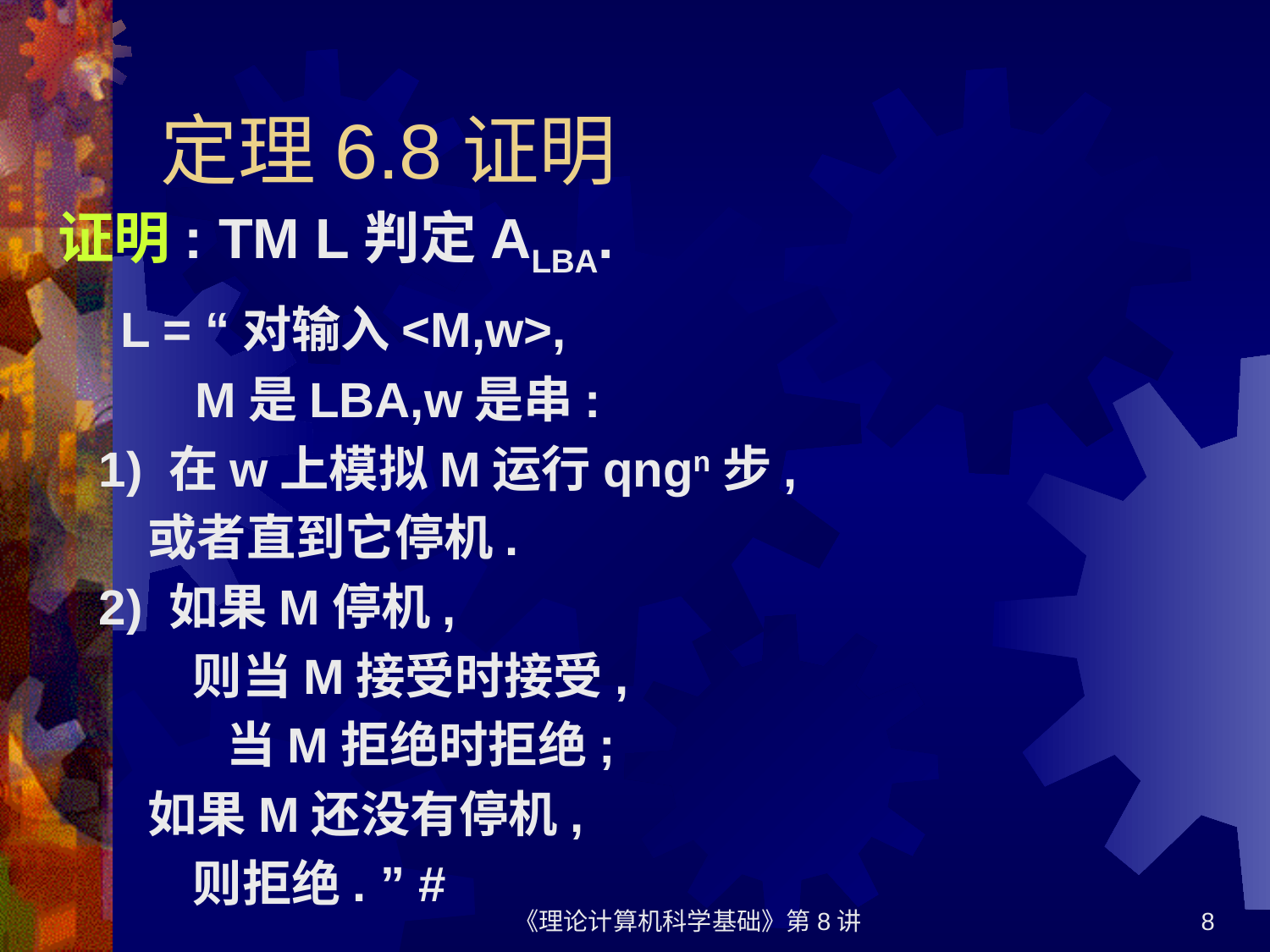

# 定理6.8证明
证明: TM L判定ALBA.
    L = “对输入<M,w>,
          M是LBA,w是串:
   1) 在w上模拟M运行qngn步,
       或者直到它停机.
   2) 如果M停机,
           则当M接受时接受,
              当M拒绝时拒绝;
       如果M还没有停机,
           则拒绝. ” #
《理论计算机科学基础》第8讲
8